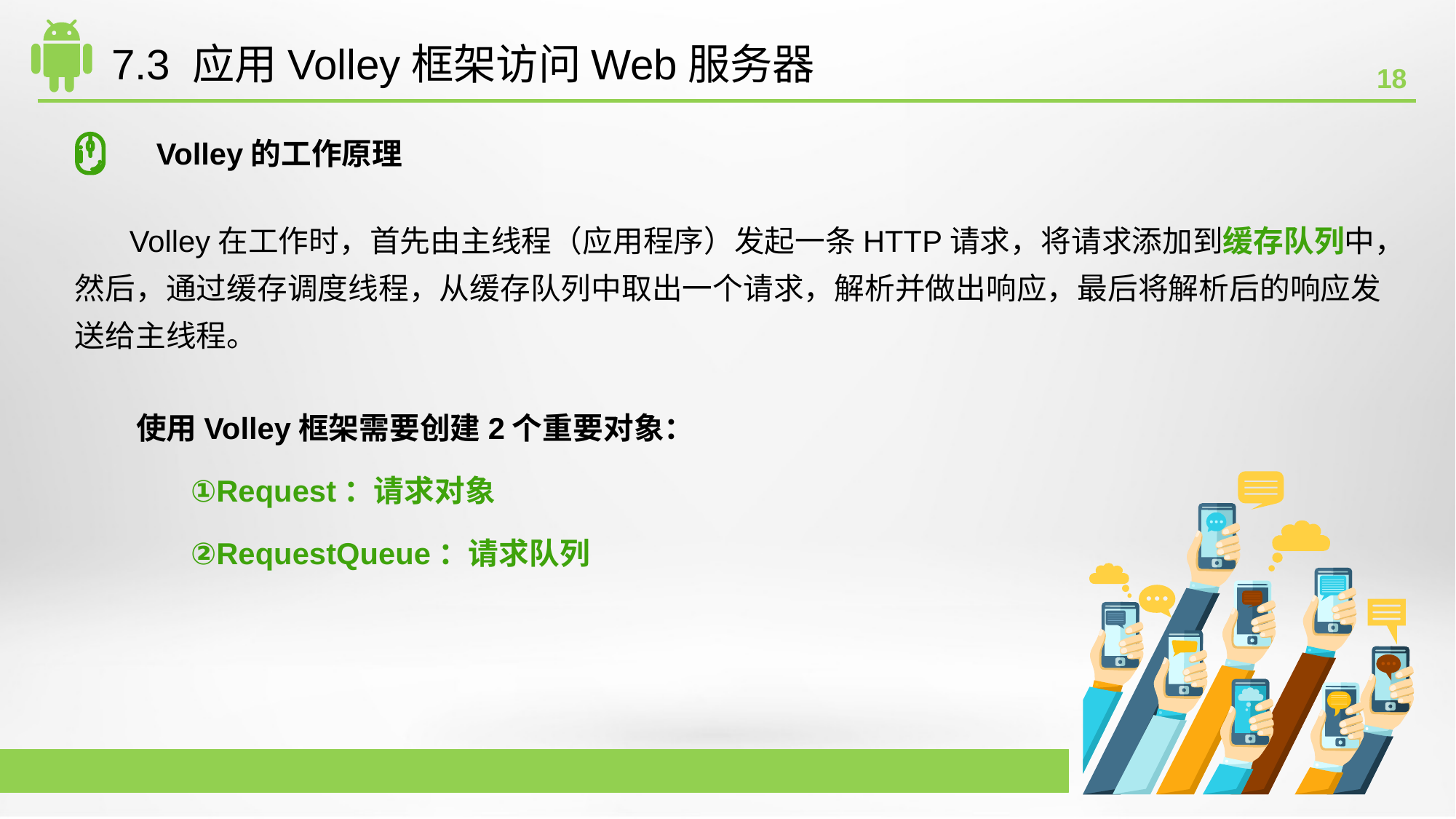

# 7.3 应用Volley框架访问Web服务器
Volley的工作原理

Volley在工作时，首先由主线程（应用程序）发起一条HTTP请求，将请求添加到缓存队列中，然后，通过缓存调度线程，从缓存队列中取出一个请求，解析并做出响应，最后将解析后的响应发送给主线程。
使用Volley框架需要创建2个重要对象：
Request：请求对象
RequestQueue：请求队列